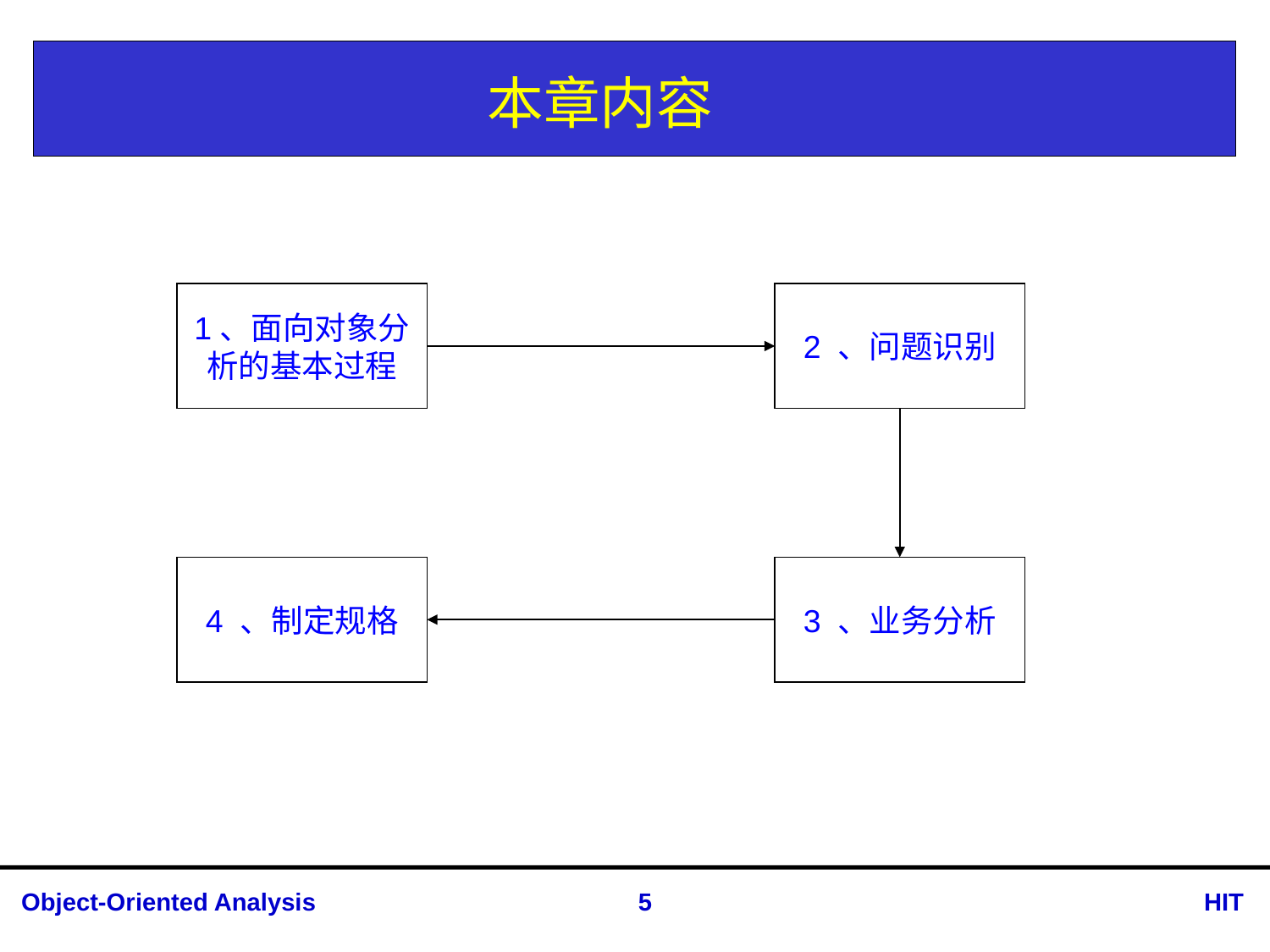

本章内容
2 、问题识别
1、面向对象分析的基本过程
3 、业务分析
4 、制定规格